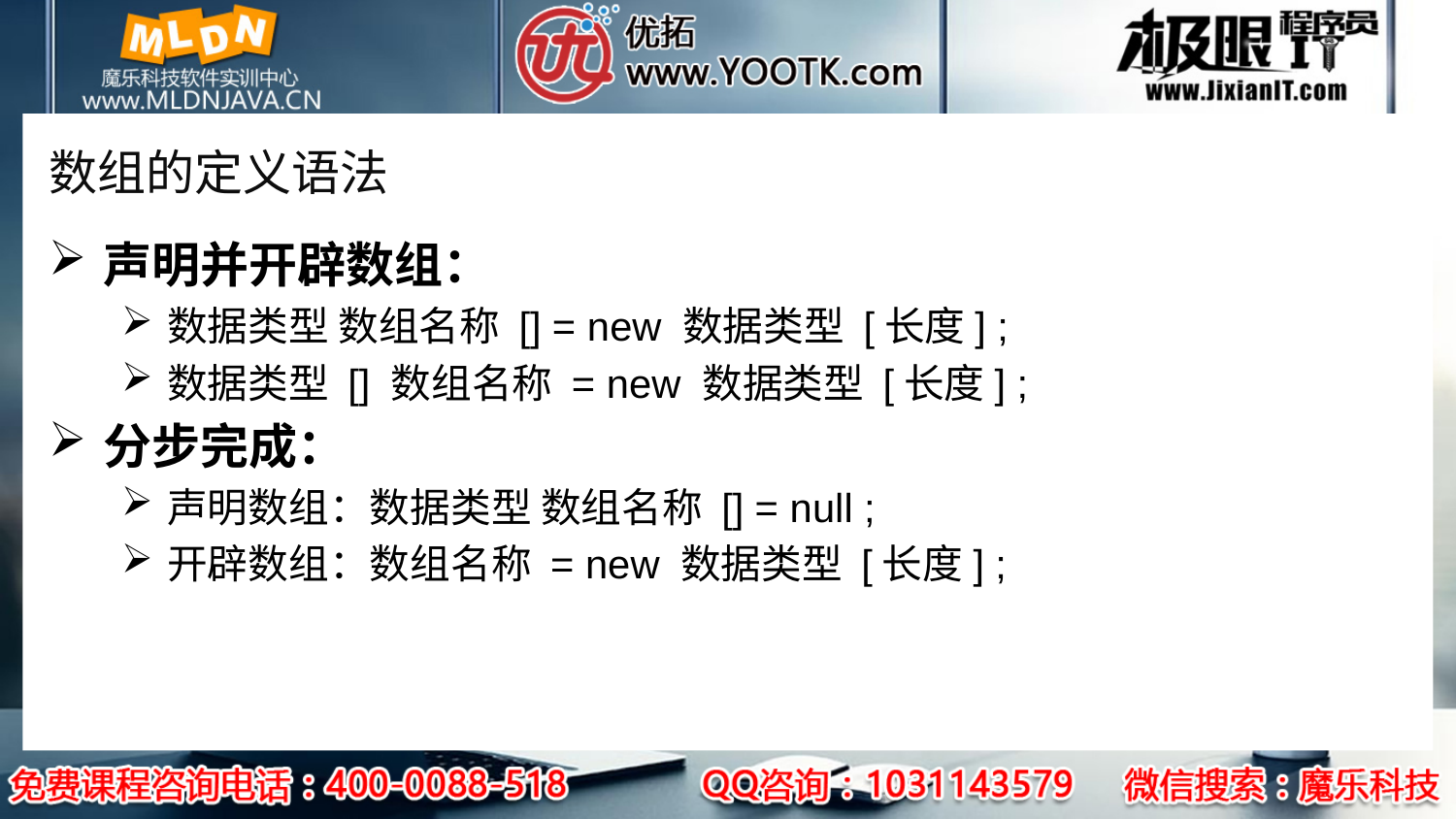

# 数组的定义语法
声明并开辟数组：
数据类型 数组名称 [] = new 数据类型 [长度] ;
数据类型 [] 数组名称 = new 数据类型 [长度] ;
分步完成：
声明数组：数据类型 数组名称 [] = null ;
开辟数组：数组名称 = new 数据类型 [长度] ;